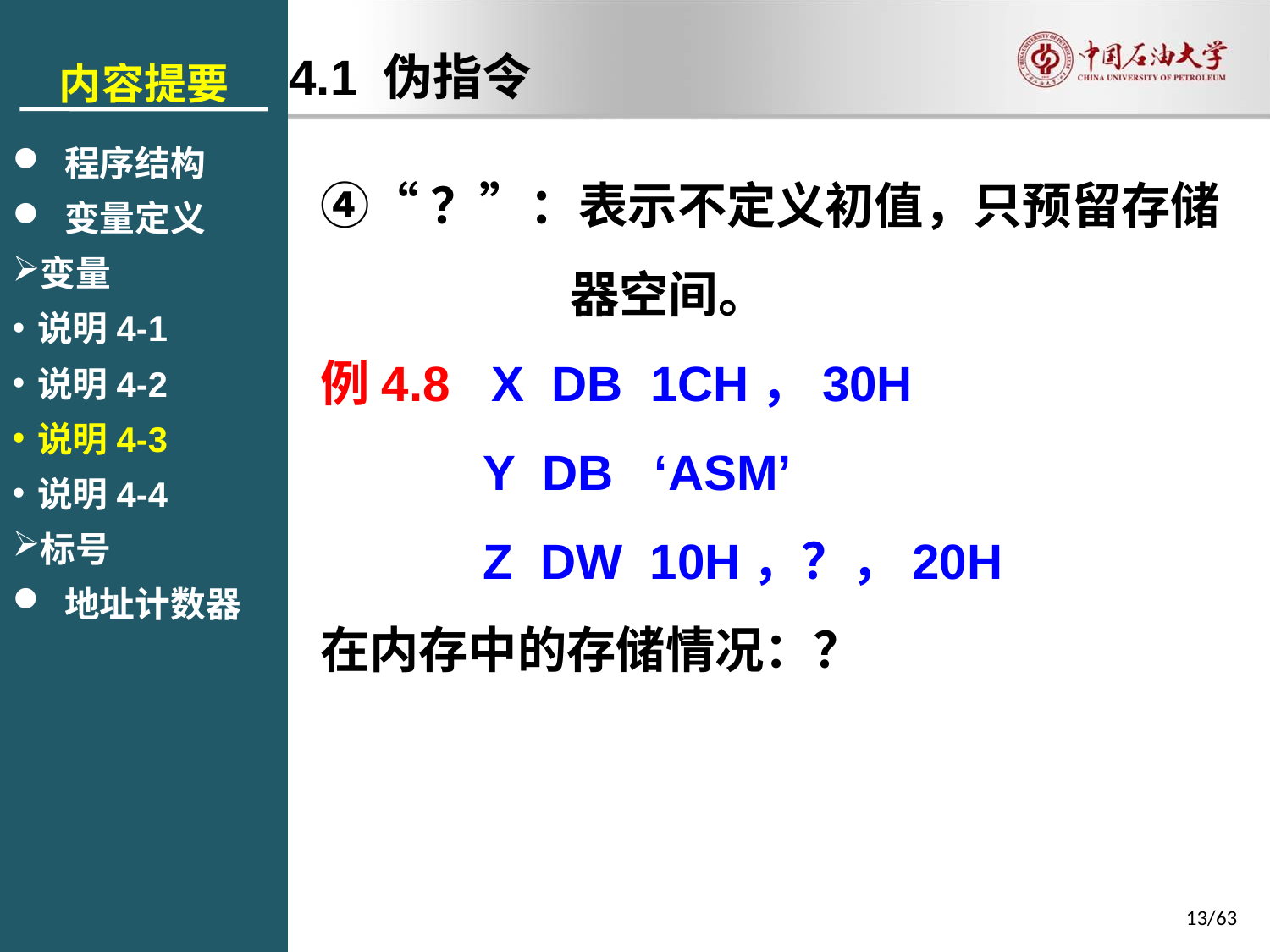

内容提要
 程序结构
 变量定义
变量
说明4-1
说明4-2
说明4-3
说明4-4
标号
 地址计数器
4.1 伪指令
④“？”：表示不定义初值，只预留存储器空间。
例4.8   X  DB  1CH，30H
Y  DB   ‘ASM’
Z  DW  10H，？，20H
在内存中的存储情况：？
13/63